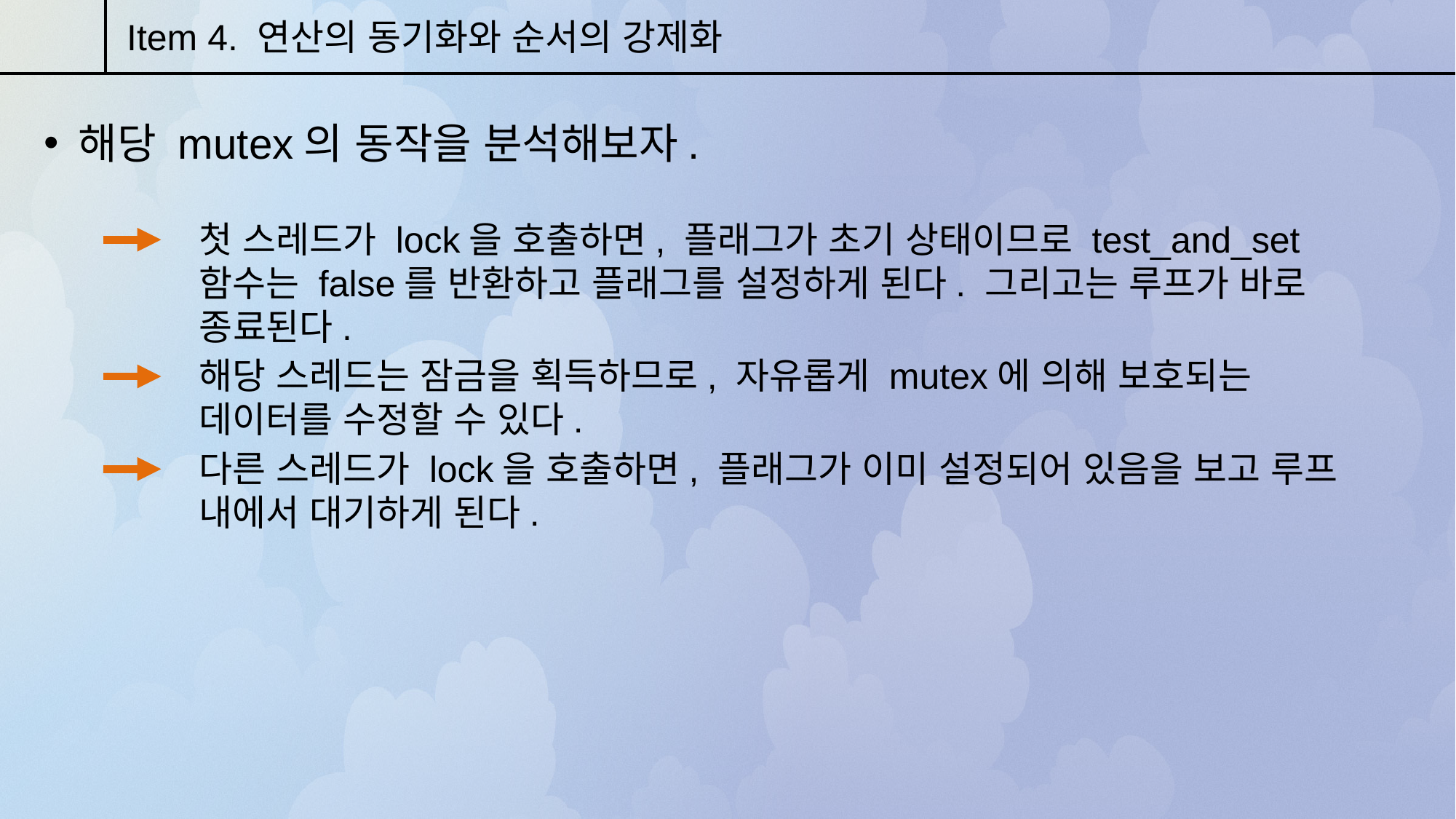

Item 4. 연산의 동기화와 순서의 강제화
해당 mutex의 동작을 분석해보자.
첫 스레드가 lock을 호출하면, 플래그가 초기 상태이므로 test_and_set 함수는 false를 반환하고 플래그를 설정하게 된다. 그리고는 루프가 바로 종료된다.
해당 스레드는 잠금을 획득하므로, 자유롭게 mutex에 의해 보호되는 데이터를 수정할 수 있다.
다른 스레드가 lock을 호출하면, 플래그가 이미 설정되어 있음을 보고 루프 내에서 대기하게 된다.